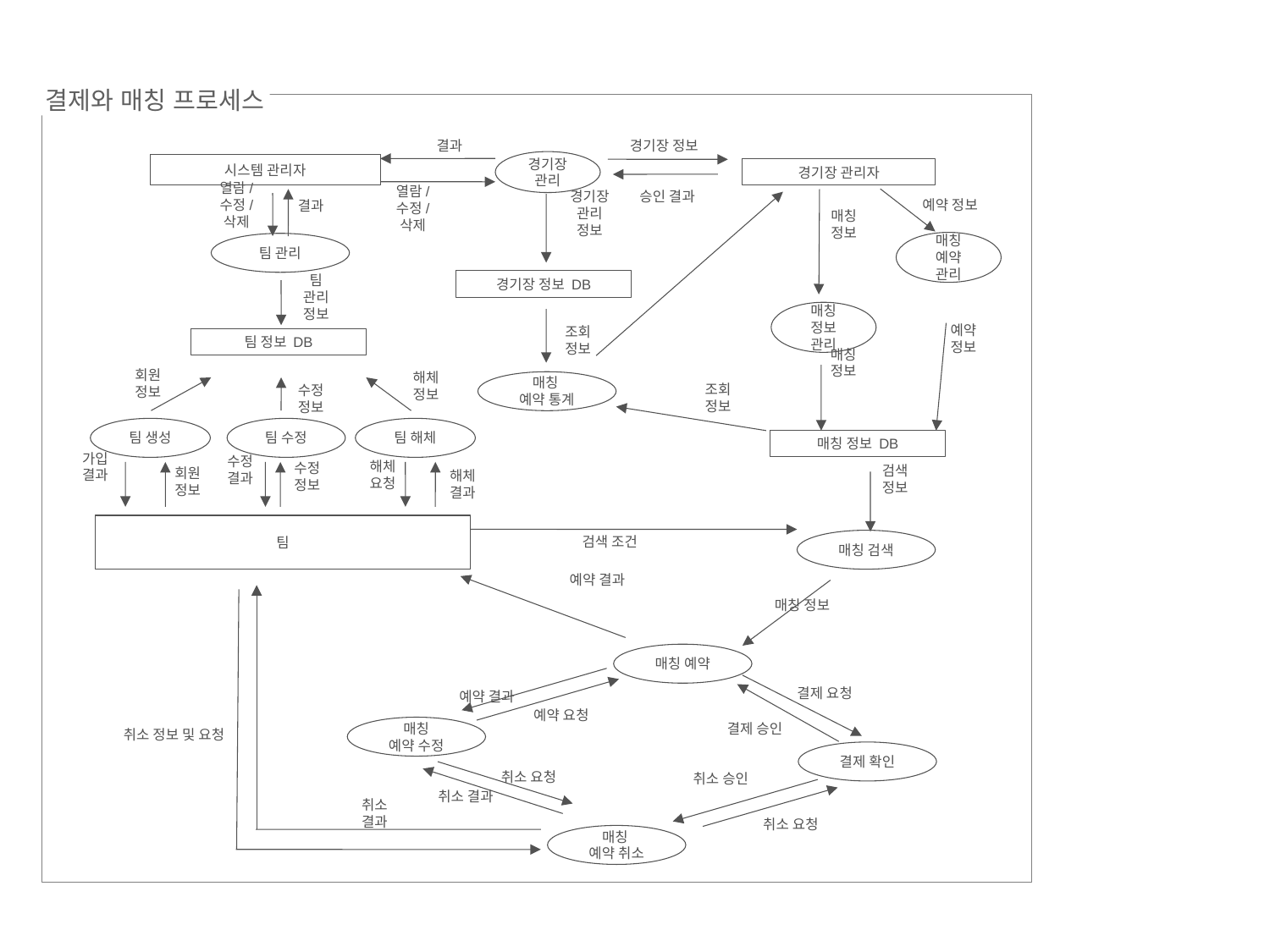

결제와 매칭 프로세스

결과
경기장 정보
경기장
관리
시스템 관리자

경기장 관리자

승인 결과

열람/
수정/
삭제
예약 정보
결과
열람/
수정/
삭제
경기장
관리
정보
매칭
정보
매칭
예약
관리
팀 관리
경기장 정보 DB

팀
관리
정보
매칭
정보
관리

예약
정보
팀 정보 DB
조회
정보
매칭
정보

매칭
예약 통계

회원
정보
해체
정보
조회
정보
수정
정보

팀 생성
팀 수정
팀 해체
매칭 정보 DB
가입
결과

수정
결과
해체
요청
수정
정보
검색
정보

회원
정보
해체
결과
팀

매칭 검색
검색 조건
예약 결과

매칭 정보
매칭 예약

결제 요청
예약 결과
예약 요청
매칭
예약 수정
결제 승인
취소 정보 및 요청
결제 확인

취소 요청
취소 승인

취소 결과
취소
결과
취소 요청
매칭
예약 취소